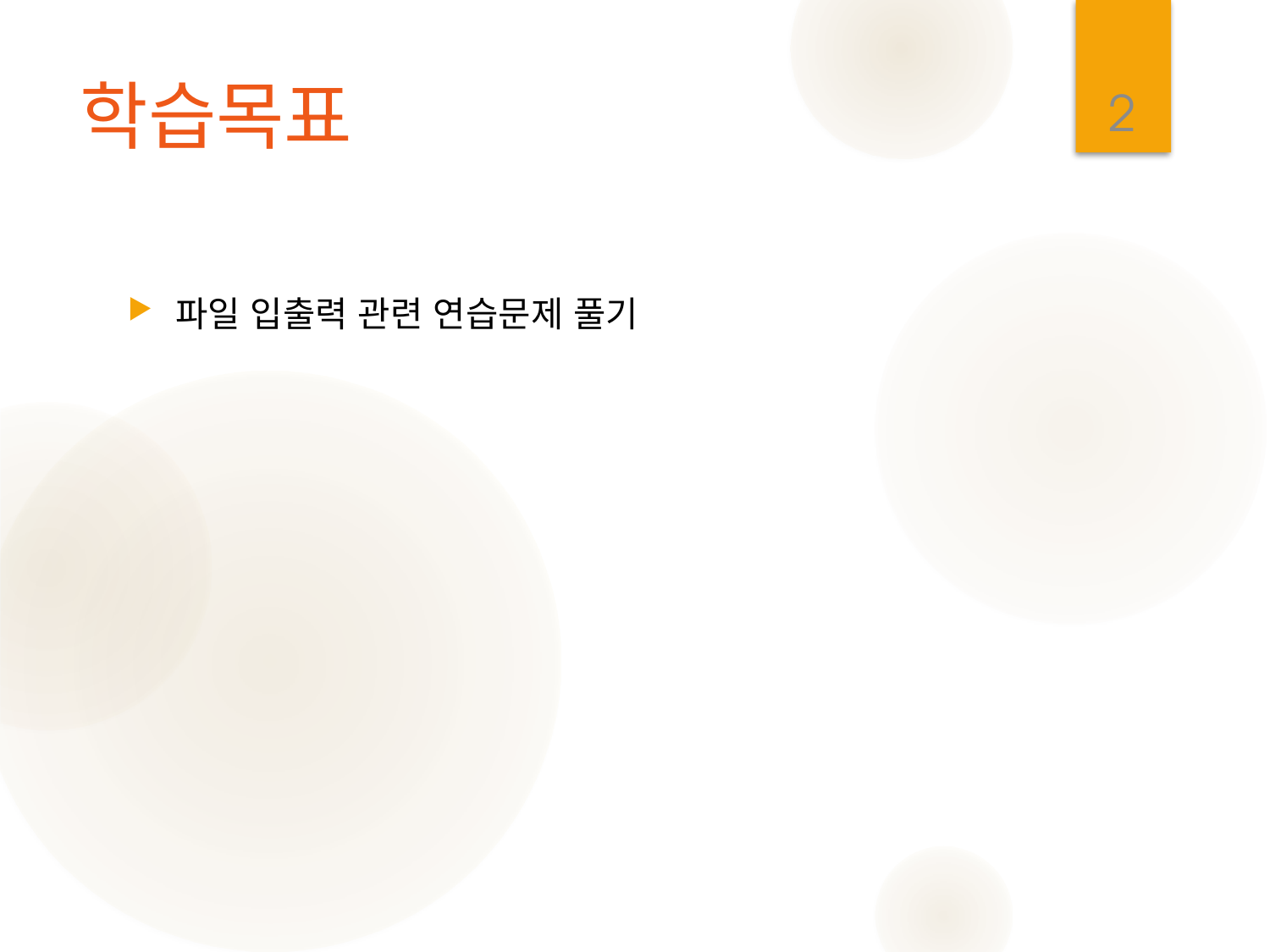

2
# 학습목표
파일 입출력 관련 연습문제 풀기